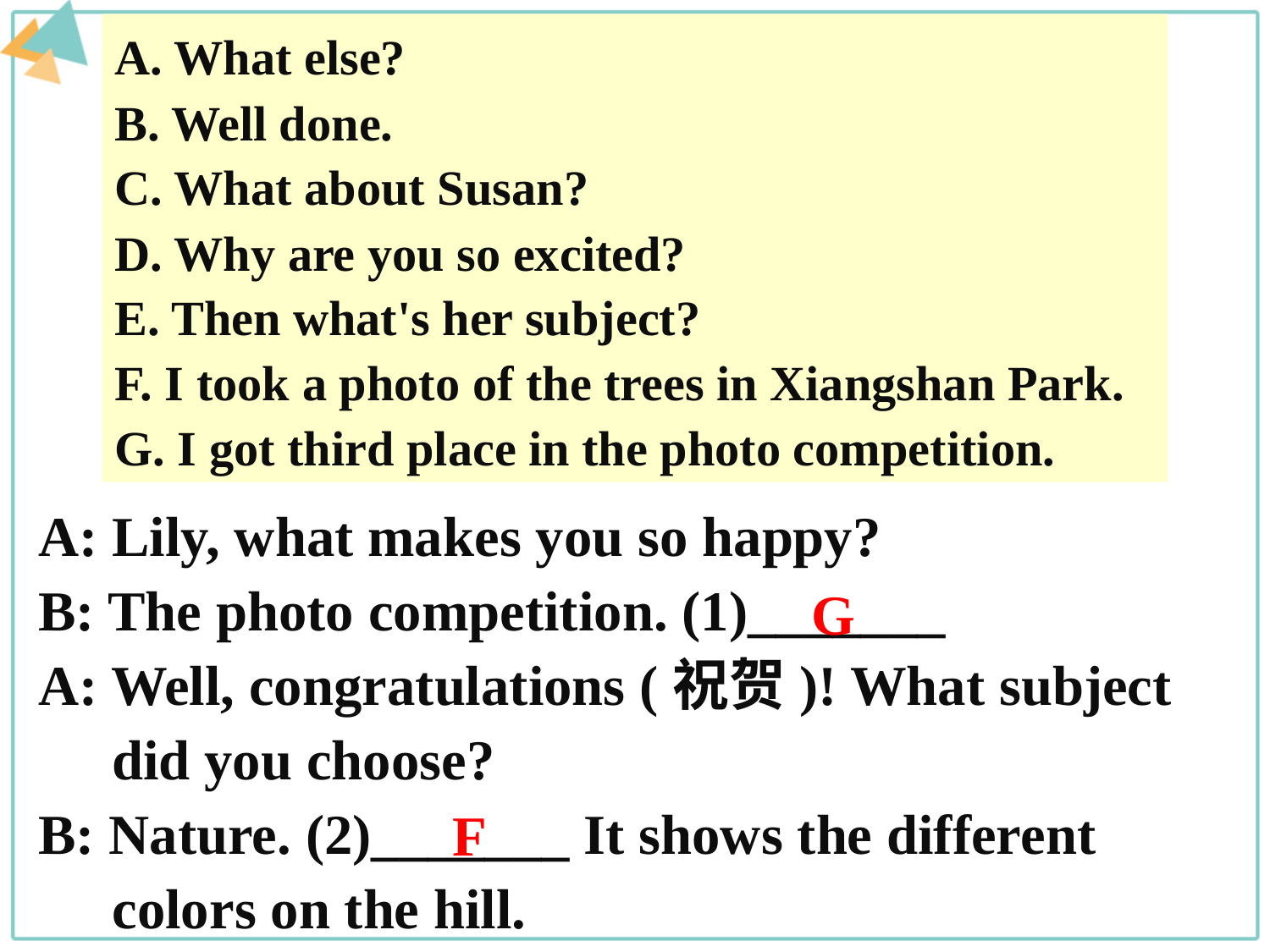

A. What else?
B. Well done.
C. What about Susan?
D. Why are you so excited?
E. Then what's her subject?
F. I took a photo of the trees in Xiangshan Park.
G. I got third place in the photo competition.
A: Lily, what makes you so happy?
B: The photo competition. (1)_______
A: Well, congratulations (祝贺)! What subject did you choose?
B: Nature. (2)_______ It shows the different colors on the hill.
G
F